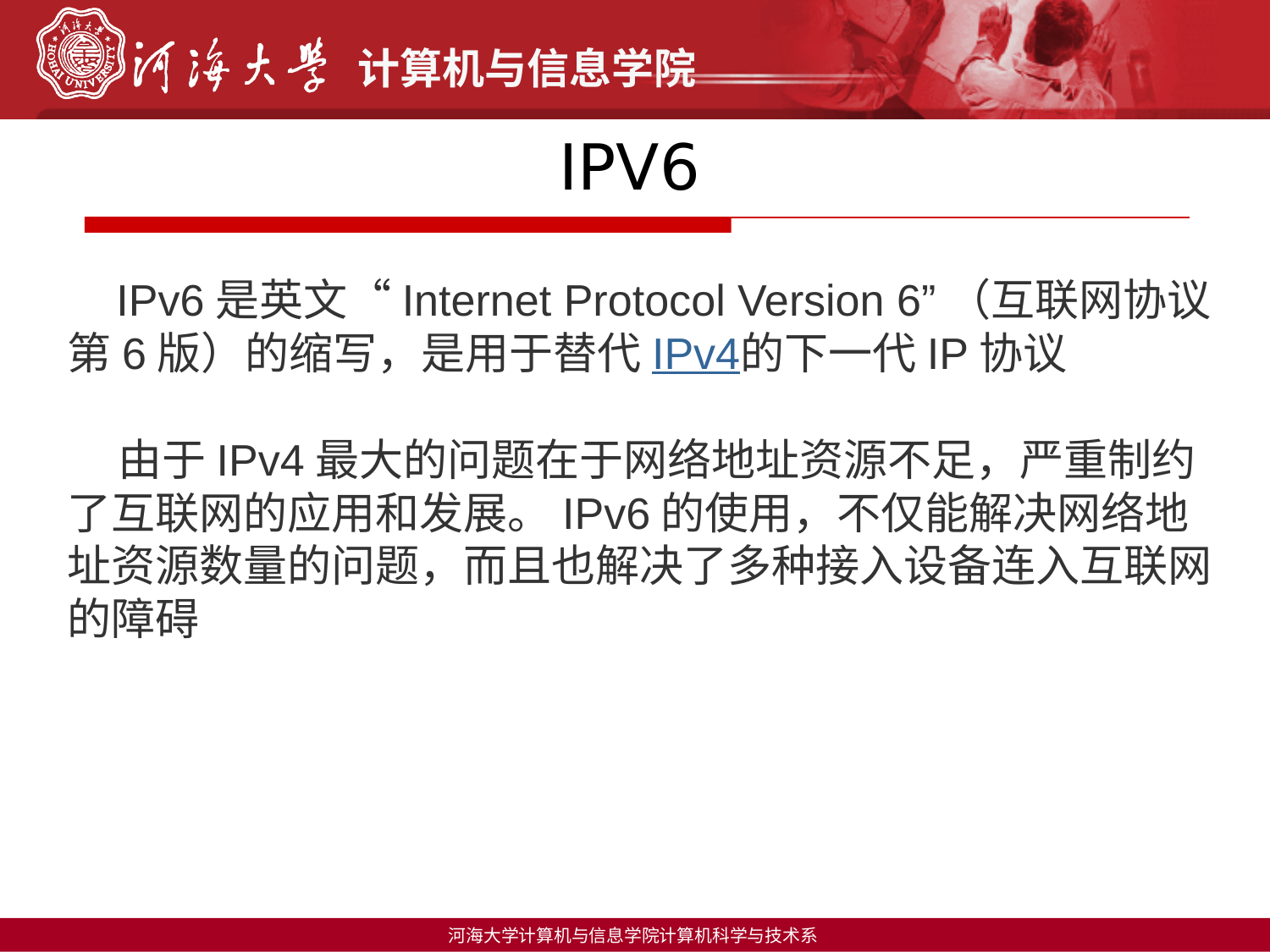

# IPV6
    IPv6是英文“Internet Protocol Version 6”（互联网协议第6版）的缩写，是用于替代IPv4的下一代IP协议
    由于IPv4最大的问题在于网络地址资源不足，严重制约了互联网的应用和发展。IPv6的使用，不仅能解决网络地址资源数量的问题，而且也解决了多种接入设备连入互联网的障碍